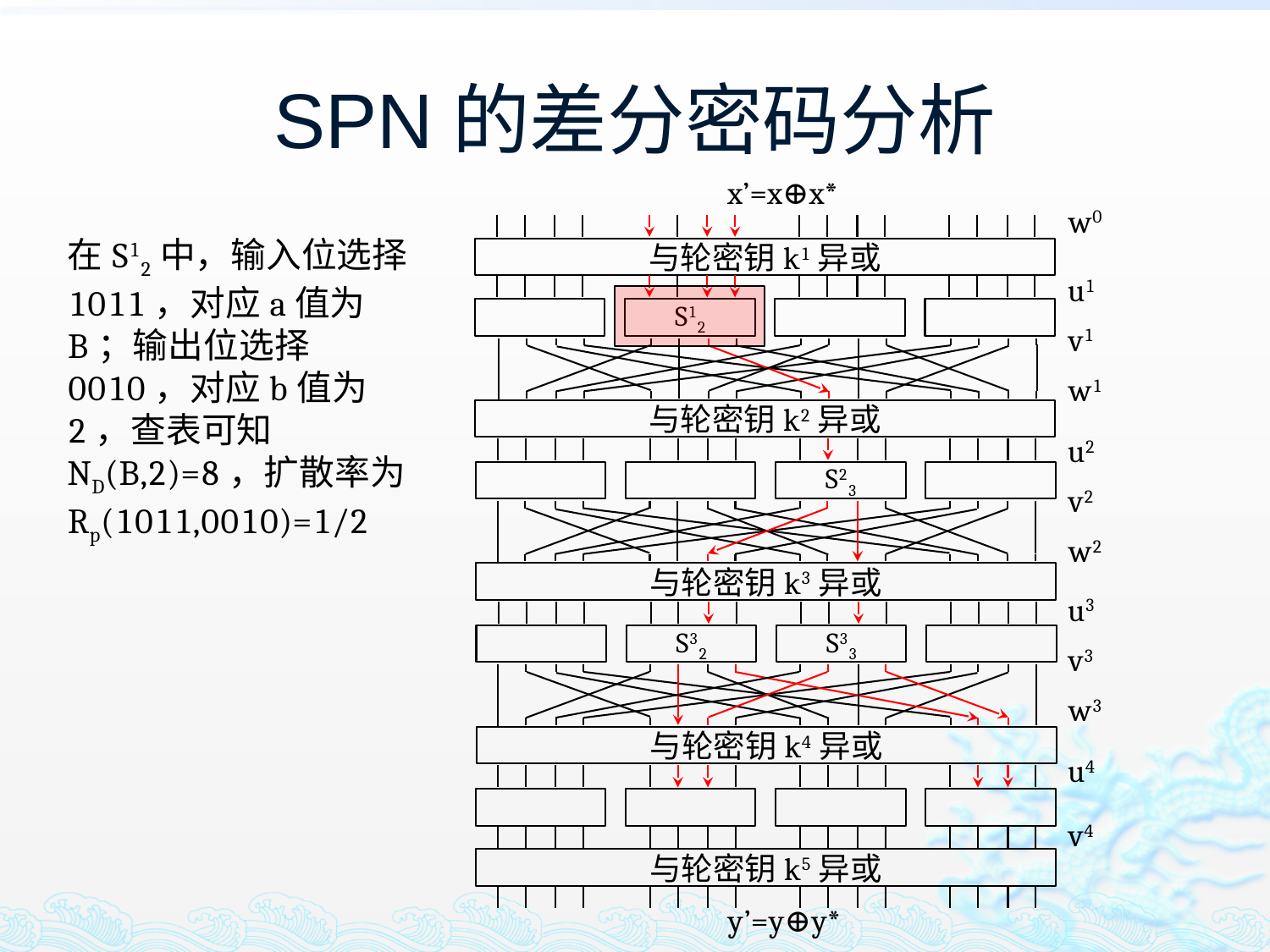

# SPN的差分密码分析
x’=x⊕x*
w0
与轮密钥k1异或

S12

与轮密钥k2异或

S23

与轮密钥k3异或

S32
S33

与轮密钥k4异或

与轮密钥k5异或
u1
v1
w1
u2
v2
w2
u3
v3
w3
u4
v4
y’=y⊕y*
在S12中，输入位选择1011，对应a值为B；输出位选择0010，对应b值为2，查表可知ND(B,2)=8，扩散率为Rp(1011,0010)=1/2